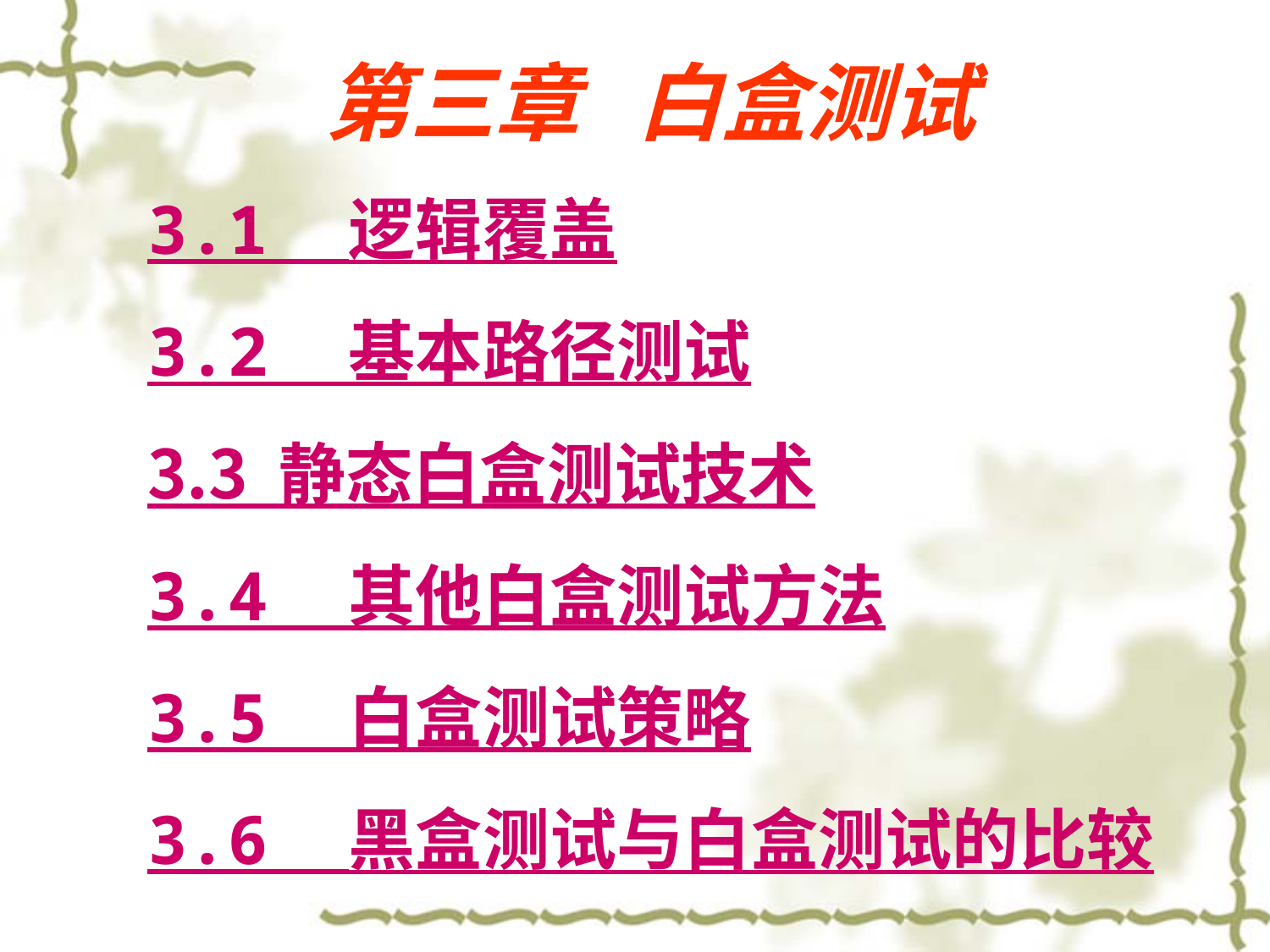

# 第三章   白盒测试
3.1  逻辑覆盖
3.2  基本路径测试
3.3  静态白盒测试技术
3.4  其他白盒测试方法
3.5  白盒测试策略
3.6  黑盒测试与白盒测试的比较